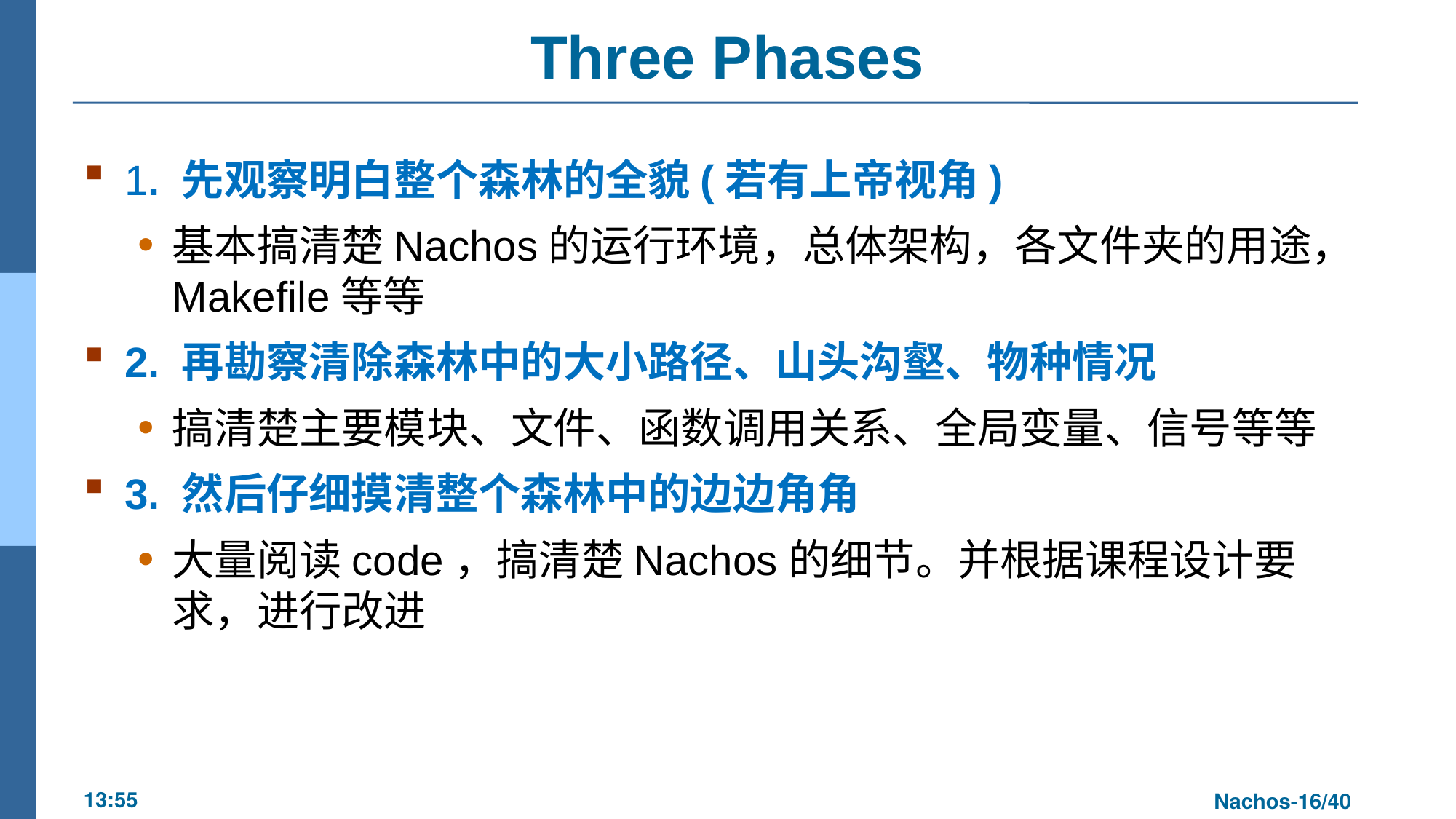

# Three Phases
1. 先观察明白整个森林的全貌(若有上帝视角)
基本搞清楚Nachos的运行环境，总体架构，各文件夹的用途，Makefile等等
2. 再勘察清除森林中的大小路径、山头沟壑、物种情况
搞清楚主要模块、文件、函数调用关系、全局变量、信号等等
3. 然后仔细摸清整个森林中的边边角角
大量阅读code，搞清楚Nachos的细节。并根据课程设计要求，进行改进